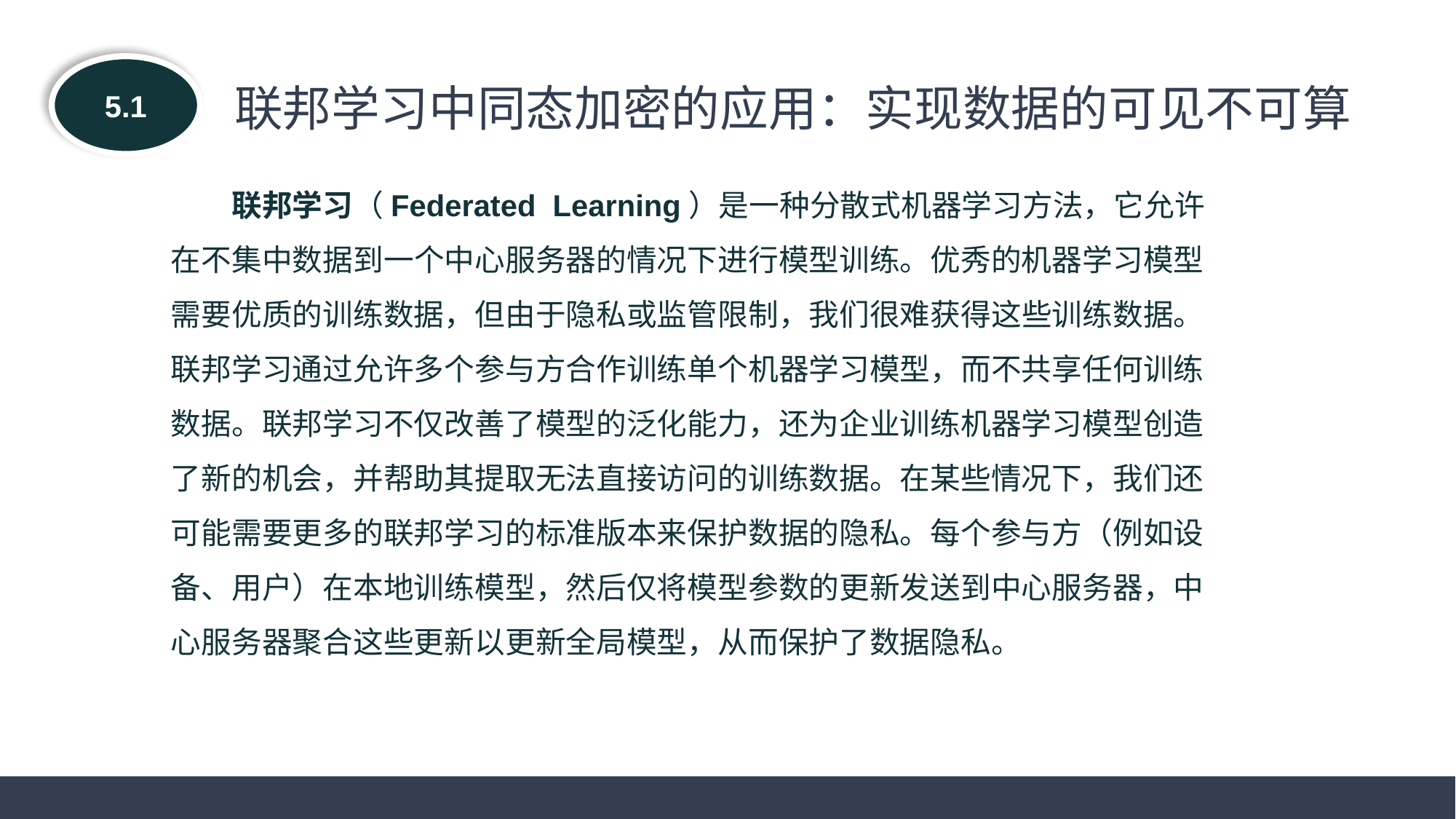

5.1
联邦学习中同态加密的应用：实现数据的可见不可算

联邦学习（Federated  Learning）是一种分散式机器学习方法，它允许在不集中数据到一个中心服务器的情况下进行模型训练。优秀的机器学习模型需要优质的训练数据，但由于隐私或监管限制，我们很难获得这些训练数据。联邦学习通过允许多个参与方合作训练单个机器学习模型，而不共享任何训练数据。联邦学习不仅改善了模型的泛化能力，还为企业训练机器学习模型创造了新的机会，并帮助其提取无法直接访问的训练数据。在某些情况下，我们还可能需要更多的联邦学习的标准版本来保护数据的隐私。每个参与方（例如设备、用户）在本地训练模型，然后仅将模型参数的更新发送到中心服务器，中心服务器聚合这些更新以更新全局模型，从而保护了数据隐私。